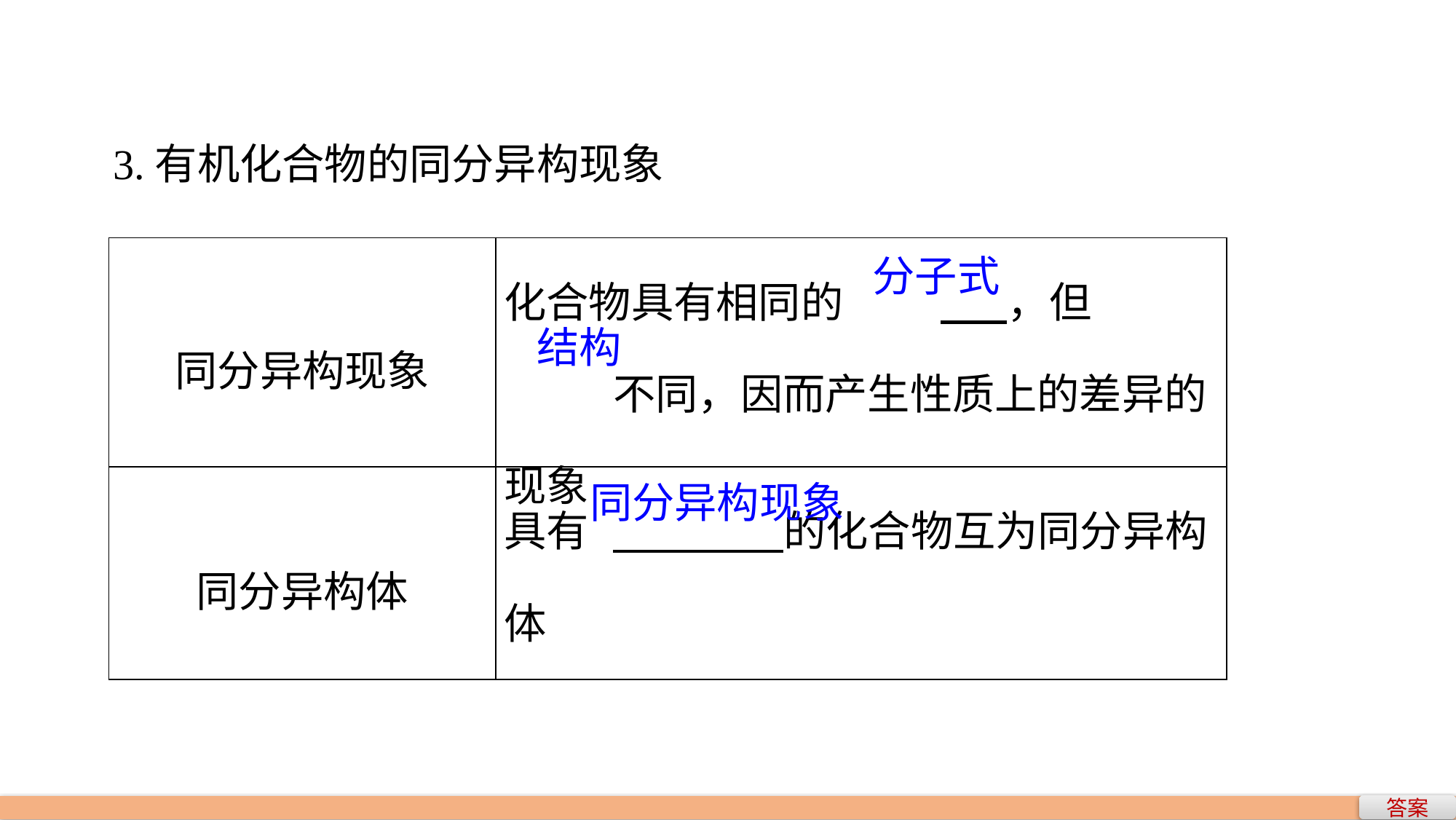

3.有机化合物的同分异构现象
| 同分异构现象 | 化合物具有相同的 ，但 不同，因而产生性质上的差异的现象 |
| --- | --- |
| 同分异构体 | 具有 的化合物互为同分异构体 |
分子式
结构
同分异构现象
答案